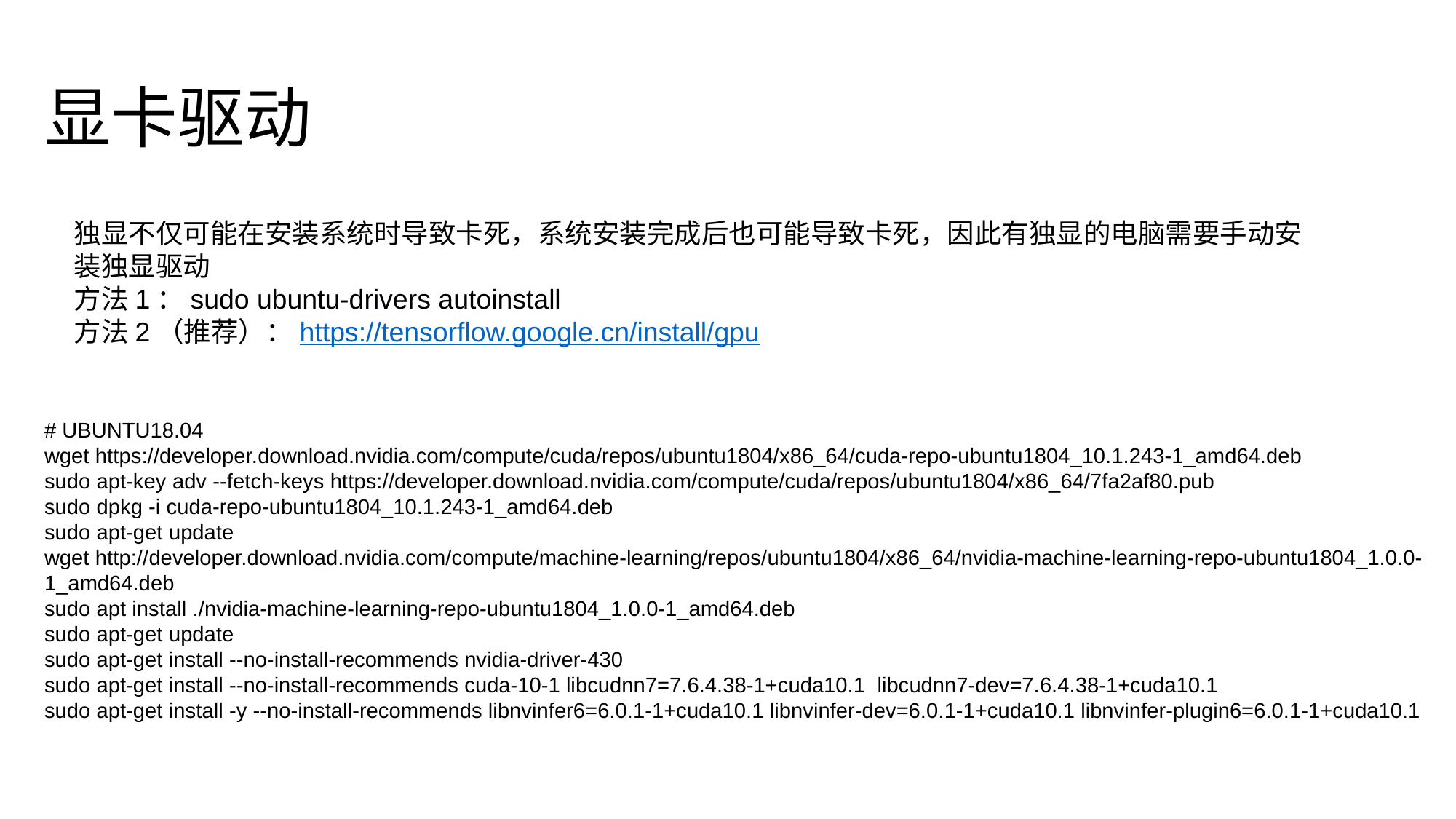

# 显卡驱动
独显不仅可能在安装系统时导致卡死，系统安装完成后也可能导致卡死，因此有独显的电脑需要手动安装独显驱动
方法1：sudo ubuntu-drivers autoinstall
方法2（推荐）：https://tensorflow.google.cn/install/gpu

# UBUNTU18.04 wget https://developer.download.nvidia.com/compute/cuda/repos/ubuntu1804/x86_64/cuda-repo-ubuntu1804_10.1.243-1_amd64.deb sudo apt-key adv --fetch-keys https://developer.download.nvidia.com/compute/cuda/repos/ubuntu1804/x86_64/7fa2af80.pub sudo dpkg -i cuda-repo-ubuntu1804_10.1.243-1_amd64.deb sudo apt-get update wget http://developer.download.nvidia.com/compute/machine-learning/repos/ubuntu1804/x86_64/nvidia-machine-learning-repo-ubuntu1804_1.0.0-1_amd64.deb sudo apt install ./nvidia-machine-learning-repo-ubuntu1804_1.0.0-1_amd64.deb sudo apt-get update sudo apt-get install --no-install-recommends nvidia-driver-430 sudo apt-get install --no-install-recommends cuda-10-1 libcudnn7=7.6.4.38-1+cuda10.1  libcudnn7-dev=7.6.4.38-1+cuda10.1 sudo apt-get install -y --no-install-recommends libnvinfer6=6.0.1-1+cuda10.1 libnvinfer-dev=6.0.1-1+cuda10.1 libnvinfer-plugin6=6.0.1-1+cuda10.1